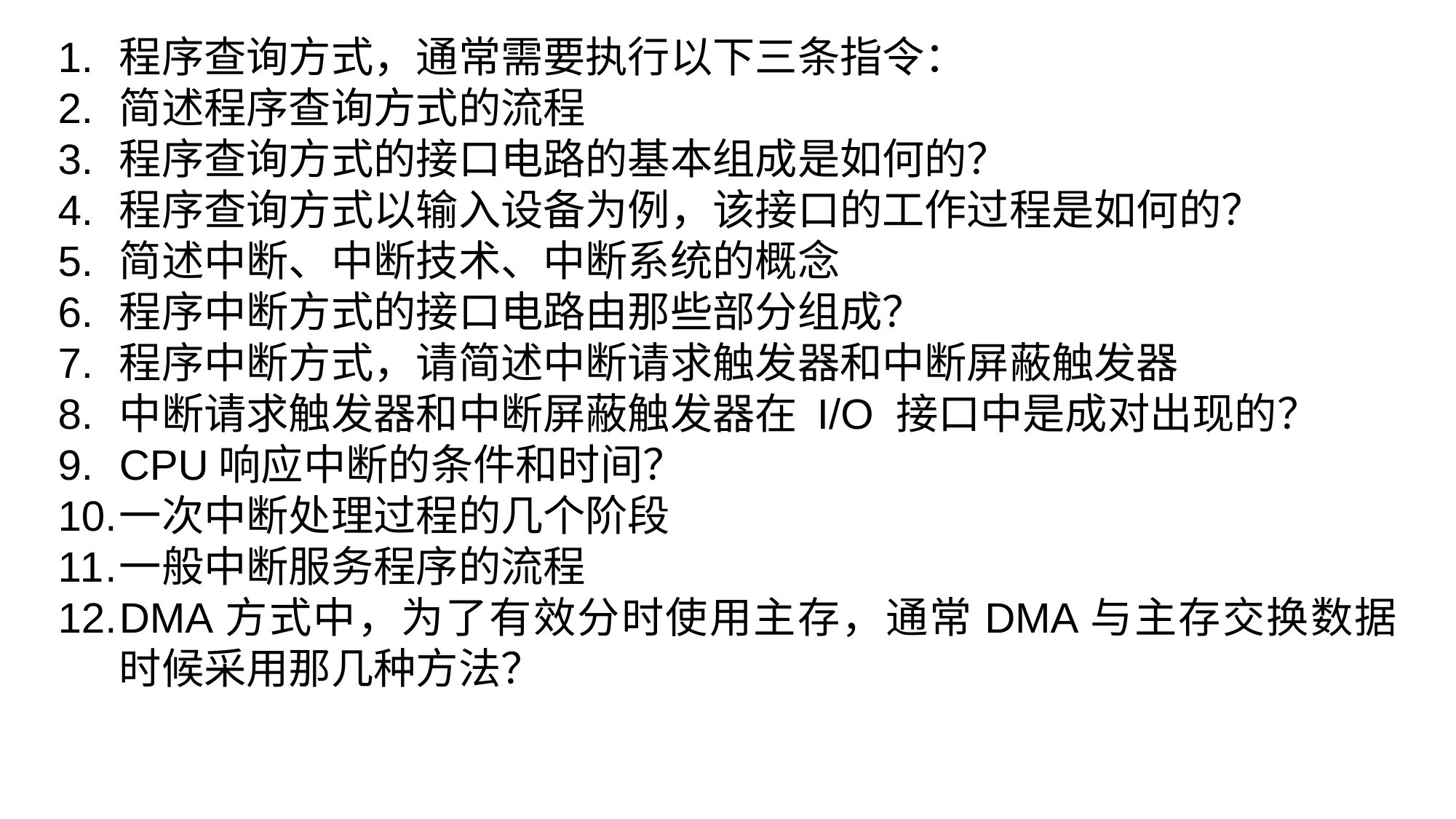

程序查询方式，通常需要执行以下三条指令：
简述程序查询方式的流程
程序查询方式的接口电路的基本组成是如何的？
程序查询方式以输入设备为例，该接口的工作过程是如何的？
简述中断、中断技术、中断系统的概念
程序中断方式的接口电路由那些部分组成？
程序中断方式，请简述中断请求触发器和中断屏蔽触发器
中断请求触发器和中断屏蔽触发器在 I/O 接口中是成对出现的？
CPU响应中断的条件和时间？
一次中断处理过程的几个阶段
一般中断服务程序的流程
DMA方式中，为了有效分时使用主存，通常DMA与主存交换数据时候采用那几种方法？